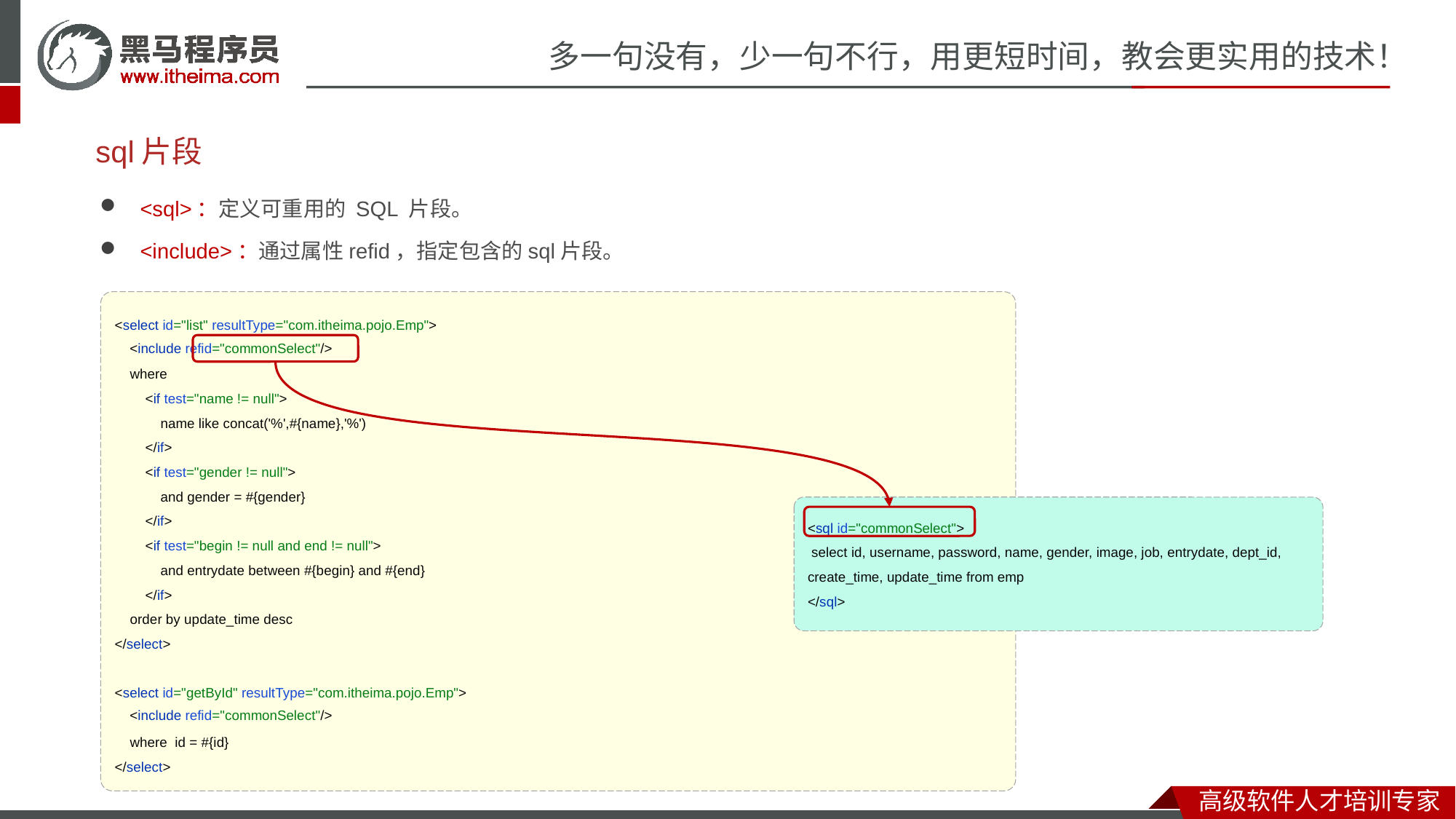

# sql片段
 <sql>：定义可重用的 SQL 片段。
 <include>：通过属性refid，指定包含的sql片段。
<select id="list" resultType="com.itheima.pojo.Emp">
    where
        <if test="name != null">
            name like concat('%',#{name},'%')
        </if>
        <if test="gender != null">
            and gender = #{gender}
        </if>
        <if test="begin != null and end != null">
            and entrydate between #{begin} and #{end}
        </if>
    order by update_time desc
</select>

<select id="getById" resultType="com.itheima.pojo.Emp">
    where  id = #{id}
</select>
<include refid="commonSelect"/>

<sql id="commonSelect">
 select id, username, password, name, gender, image, job, entrydate, dept_id, create_time, update_time from emp
</sql>

<include refid="commonSelect"/>